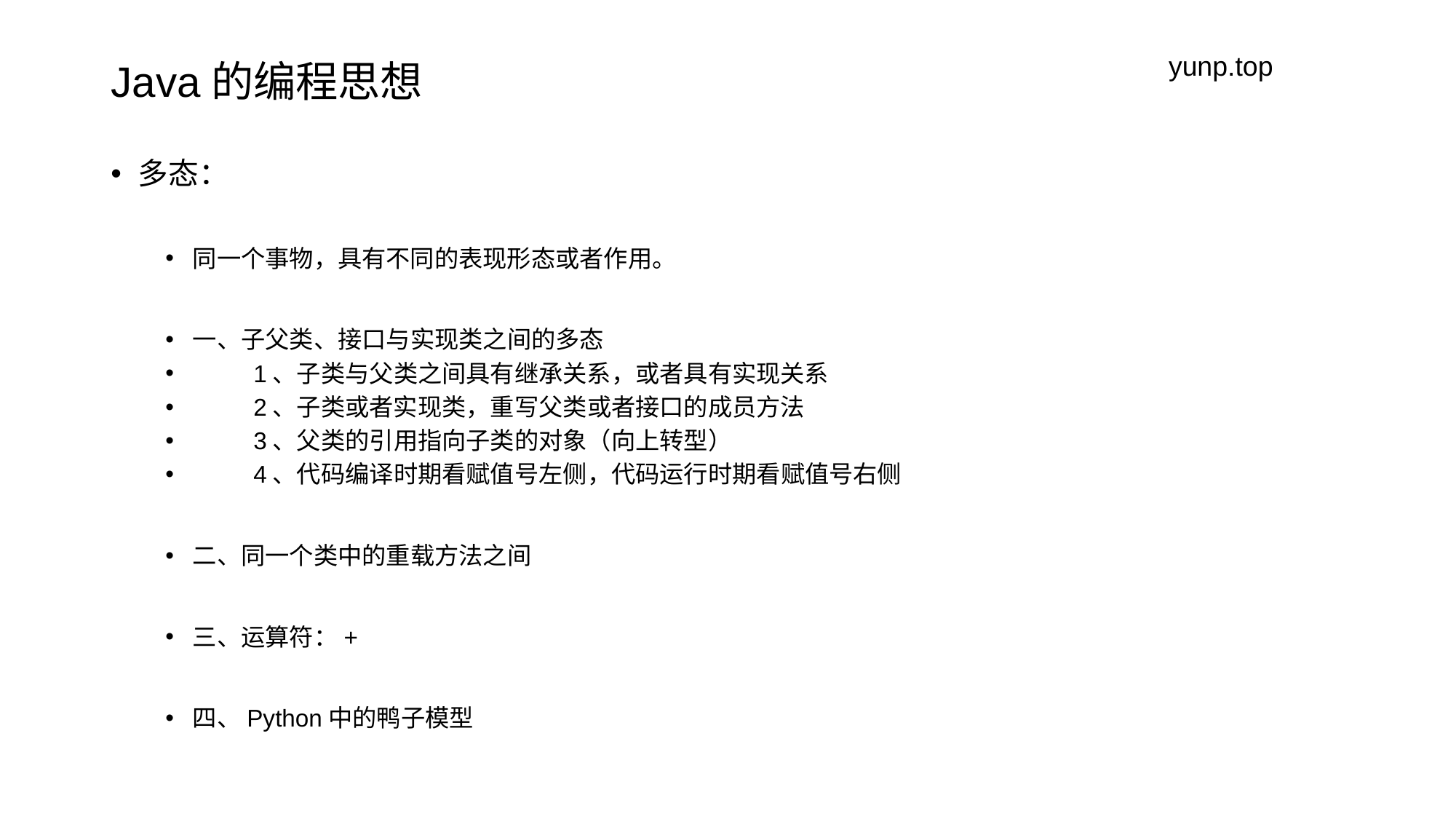

# Java的编程思想
yunp.top
多态：

同一个事物，具有不同的表现形态或者作用。

一、子父类、接口与实现类之间的多态
         1、子类与父类之间具有继承关系，或者具有实现关系
         2、子类或者实现类，重写父类或者接口的成员方法
         3、父类的引用指向子类的对象（向上转型）
         4、代码编译时期看赋值号左侧，代码运行时期看赋值号右侧

二、同一个类中的重载方法之间

三、运算符：+

四、Python中的鸭子模型